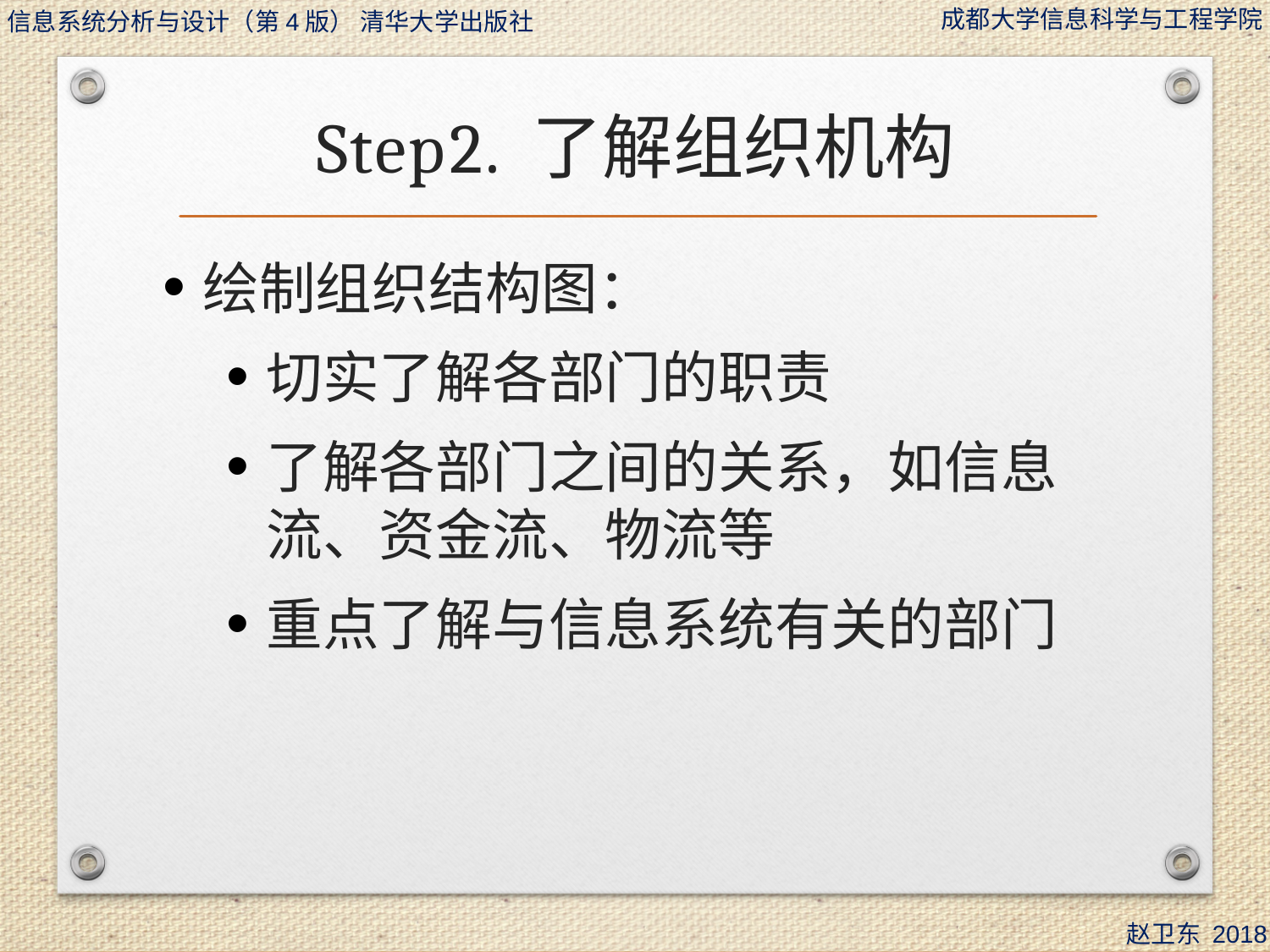

# Step2. 了解组织机构
绘制组织结构图：
切实了解各部门的职责
了解各部门之间的关系，如信息流、资金流、物流等
重点了解与信息系统有关的部门